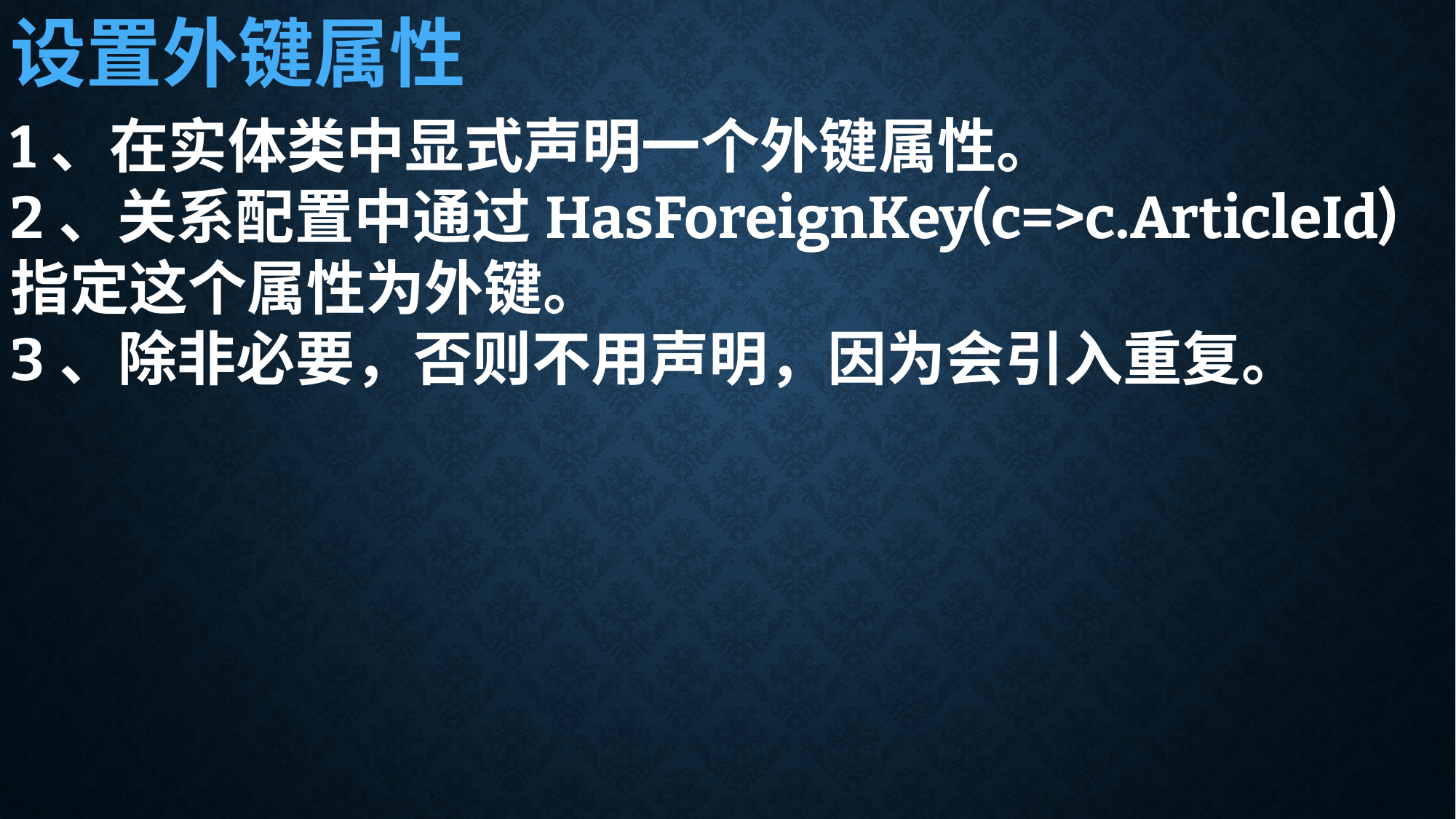

设置外键属性
1、在实体类中显式声明一个外键属性。
2、关系配置中通过HasForeignKey(c=>c.ArticleId)指定这个属性为外键。
3、除非必要，否则不用声明，因为会引入重复。